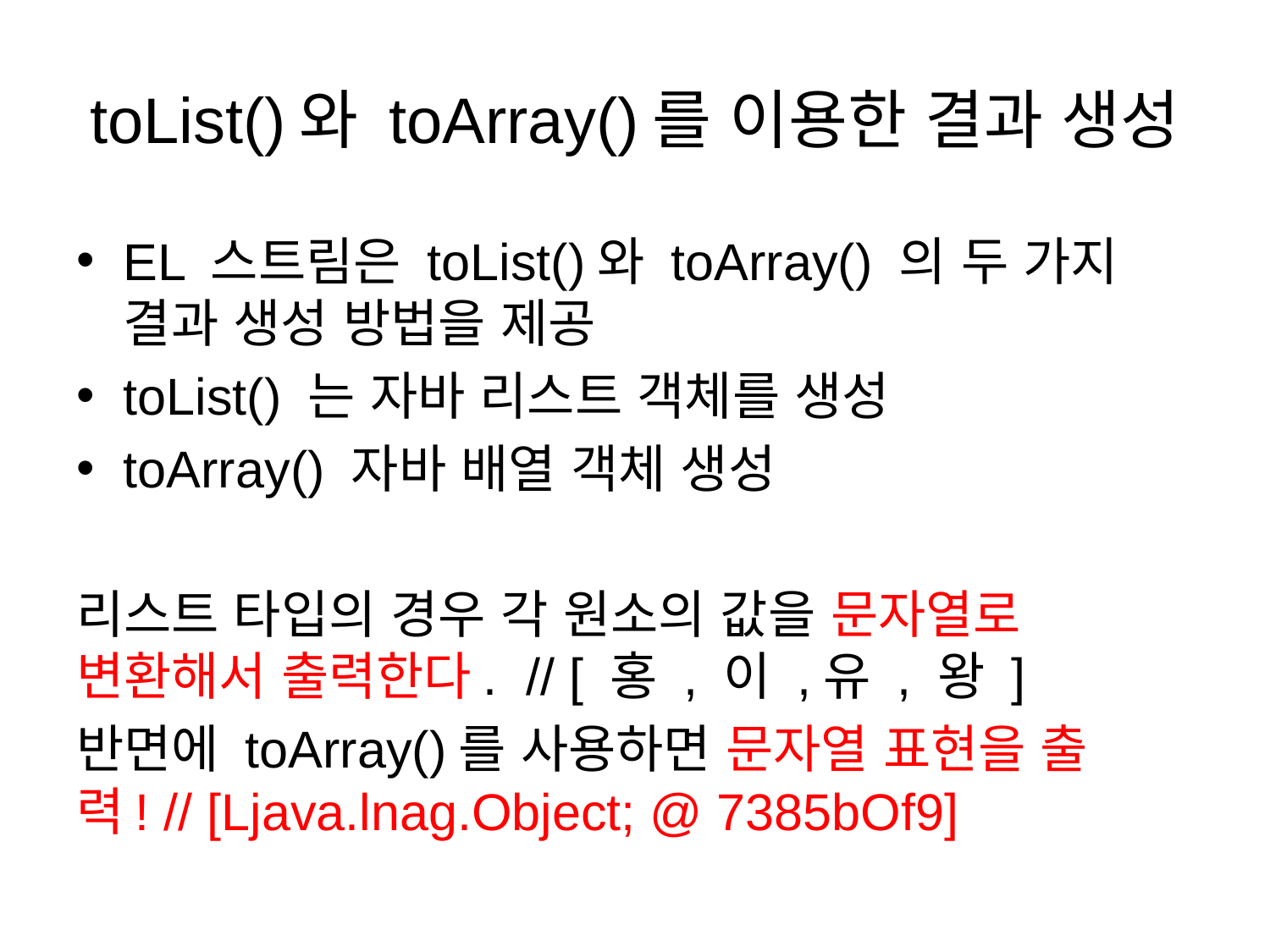

# toList()와 toArray()를 이용한 결과 생성
EL 스트림은 toList()와 toArray() 의 두 가지 결과 생성 방법을 제공
toList() 는 자바 리스트 객체를 생성
toArray() 자바 배열 객체 생성

리스트 타입의 경우 각 원소의 값을 문자열로 변환해서 출력한다.  // [ 홍 , 이 ,유 , 왕 ]
반면에 toArray()를 사용하면 문자열 표현을 출력! // [Ljava.lnag.Object; @ 7385bOf9]